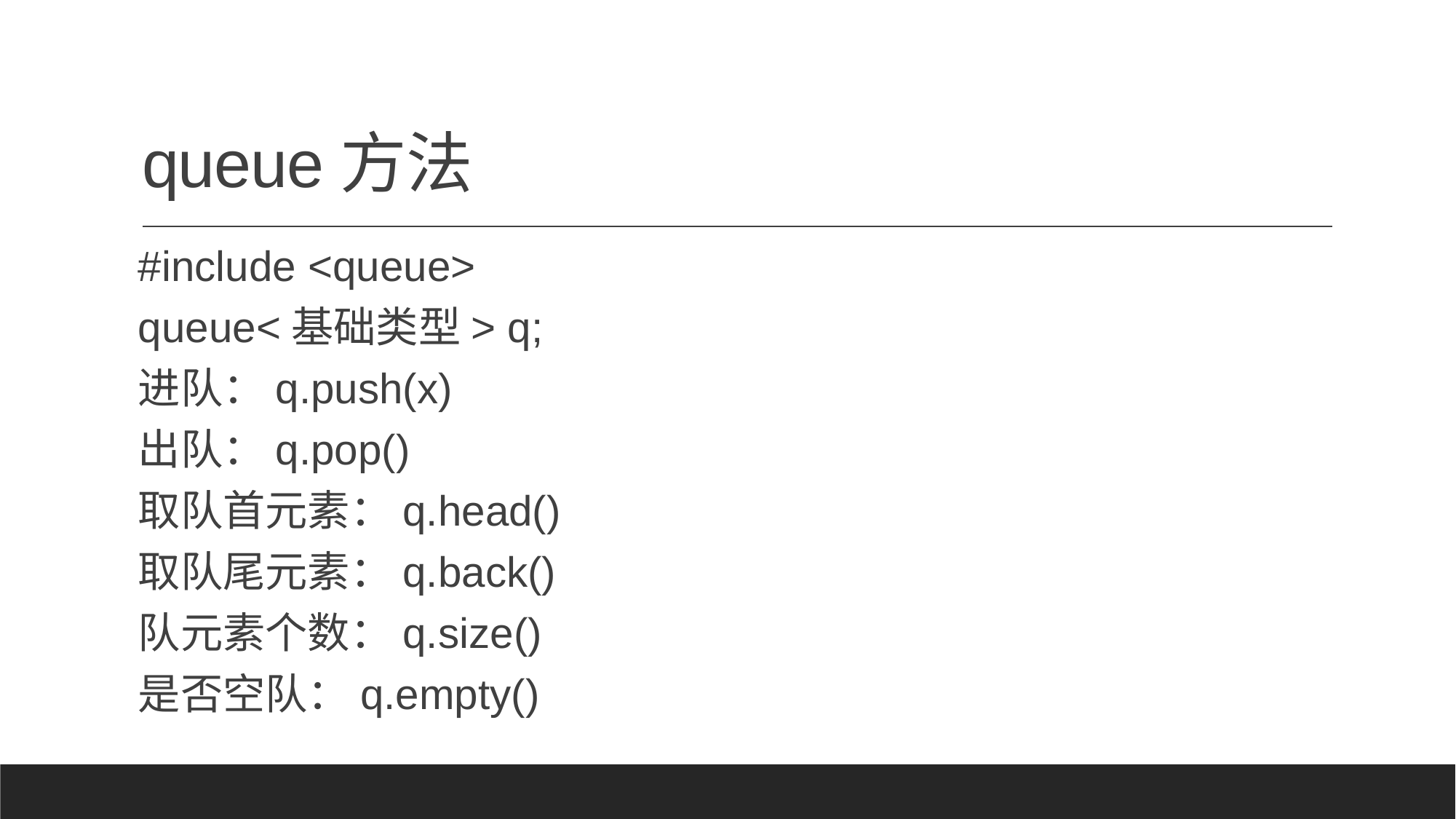

# queue方法
#include <queue>
queue<基础类型> q;
进队：q.push(x)
出队：q.pop()
取队首元素：q.head()
取队尾元素：q.back()
队元素个数：q.size()
是否空队：q.empty()